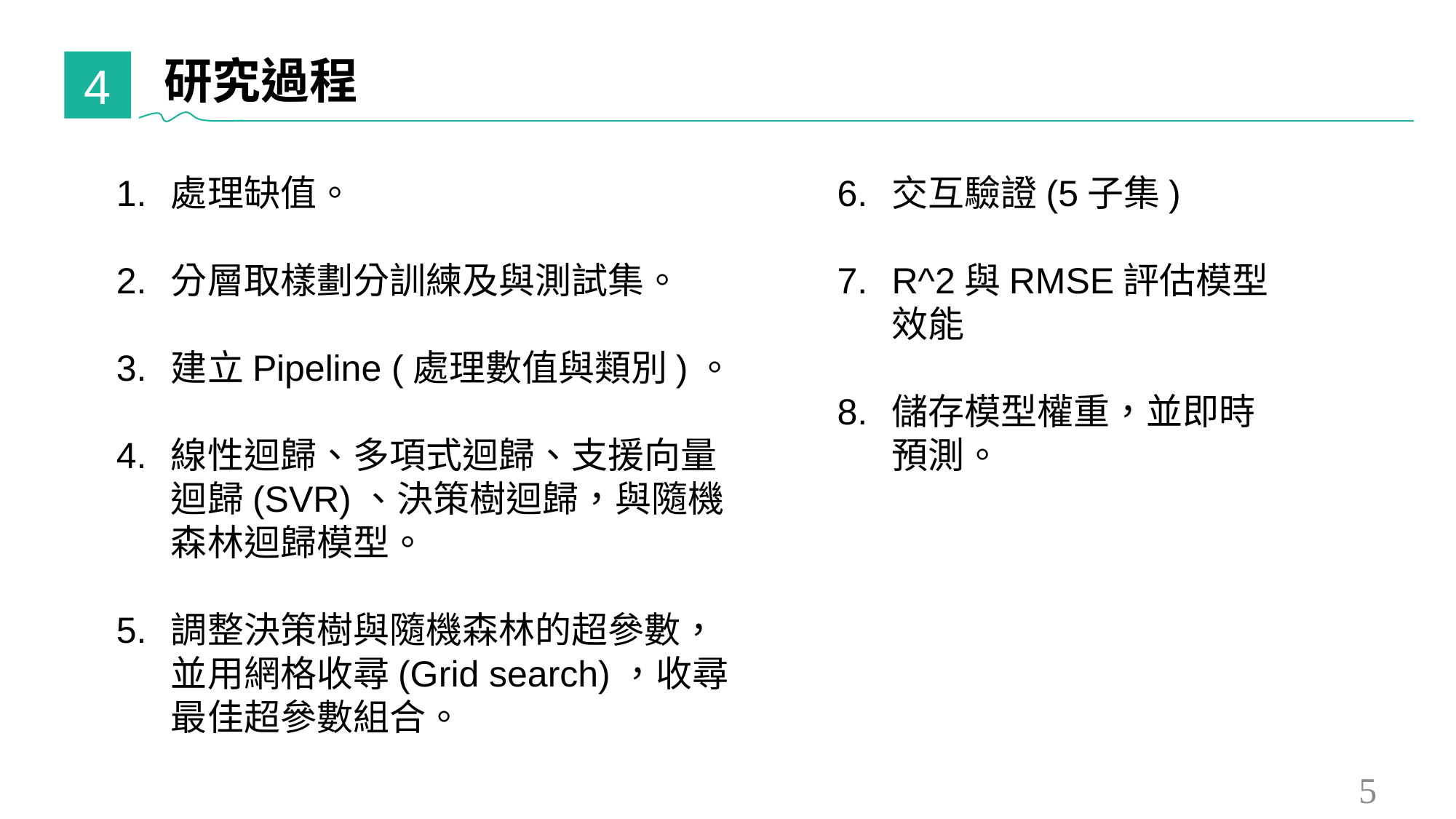

研究過程
4

交互驗證(5子集)

R^2與RMSE評估模型效能

儲存模型權重，並即時預測。
處理缺值。

分層取樣劃分訓練及與測試集。

建立Pipeline (處理數值與類別)。

線性迴歸、多項式迴歸、支援向量迴歸(SVR)、決策樹迴歸，與隨機森林迴歸模型。

調整決策樹與隨機森林的超參數，並用網格收尋(Grid search)，收尋最佳超參數組合。
5